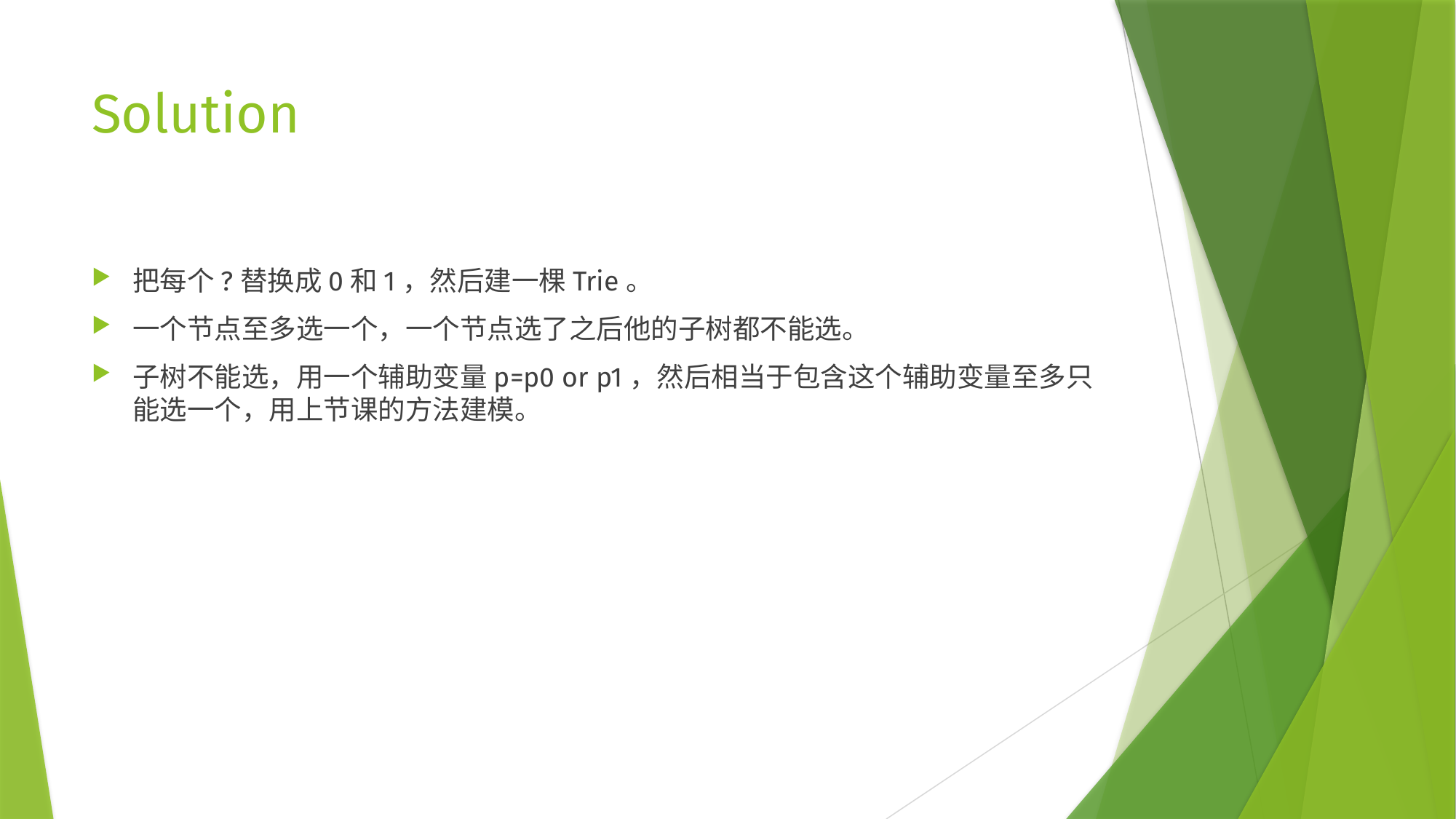

# Solution
把每个?替换成0和1，然后建一棵Trie。
一个节点至多选一个，一个节点选了之后他的子树都不能选。
子树不能选，用一个辅助变量p=p0 or p1，然后相当于包含这个辅助变量至多只能选一个，用上节课的方法建模。